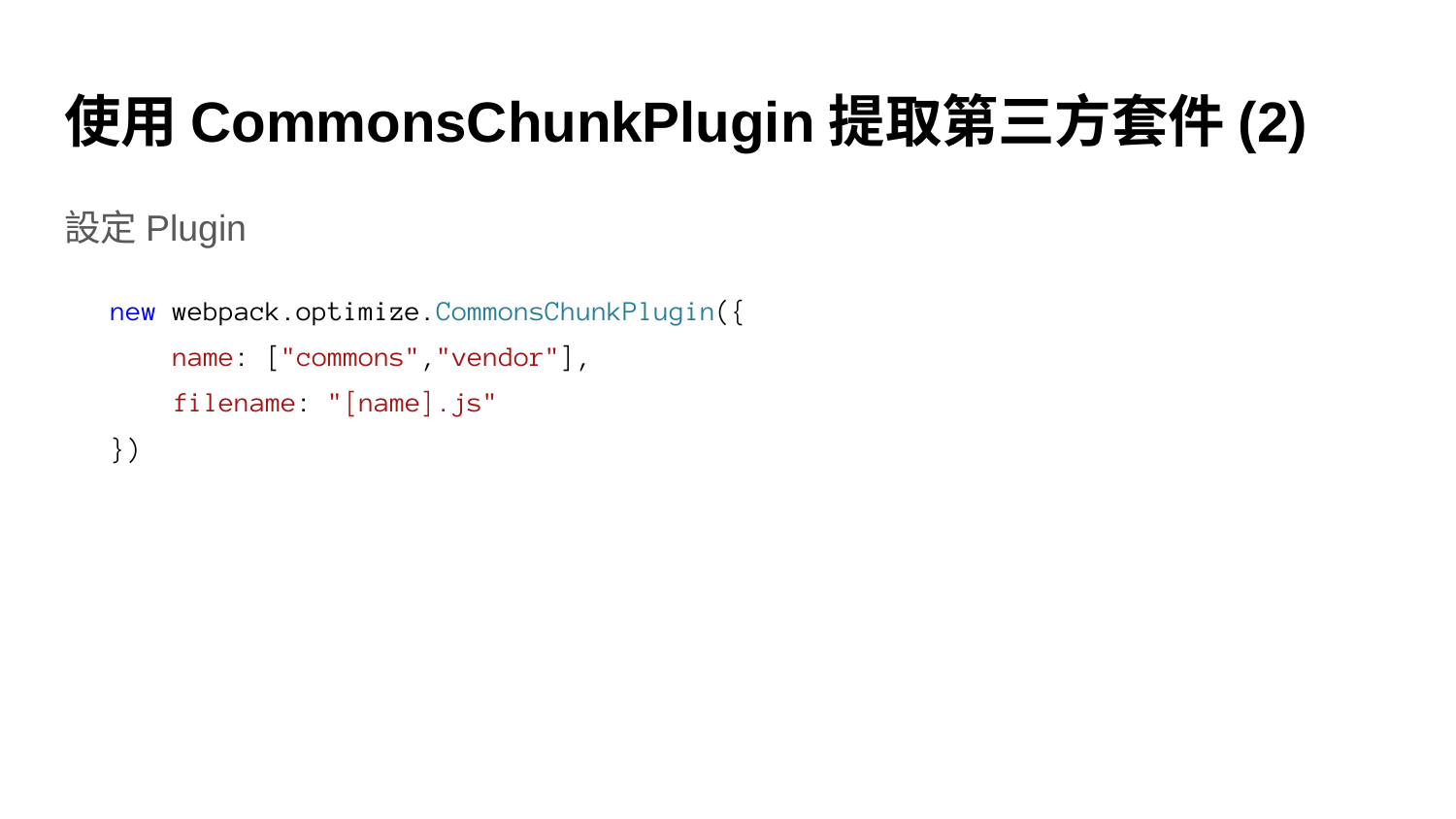

# 使用CommonsChunkPlugin提取第三方套件(2)

設定Plugin
   new webpack.optimize.CommonsChunkPlugin({
       name: ["commons","vendor"],
       filename: "[name].js"
   })